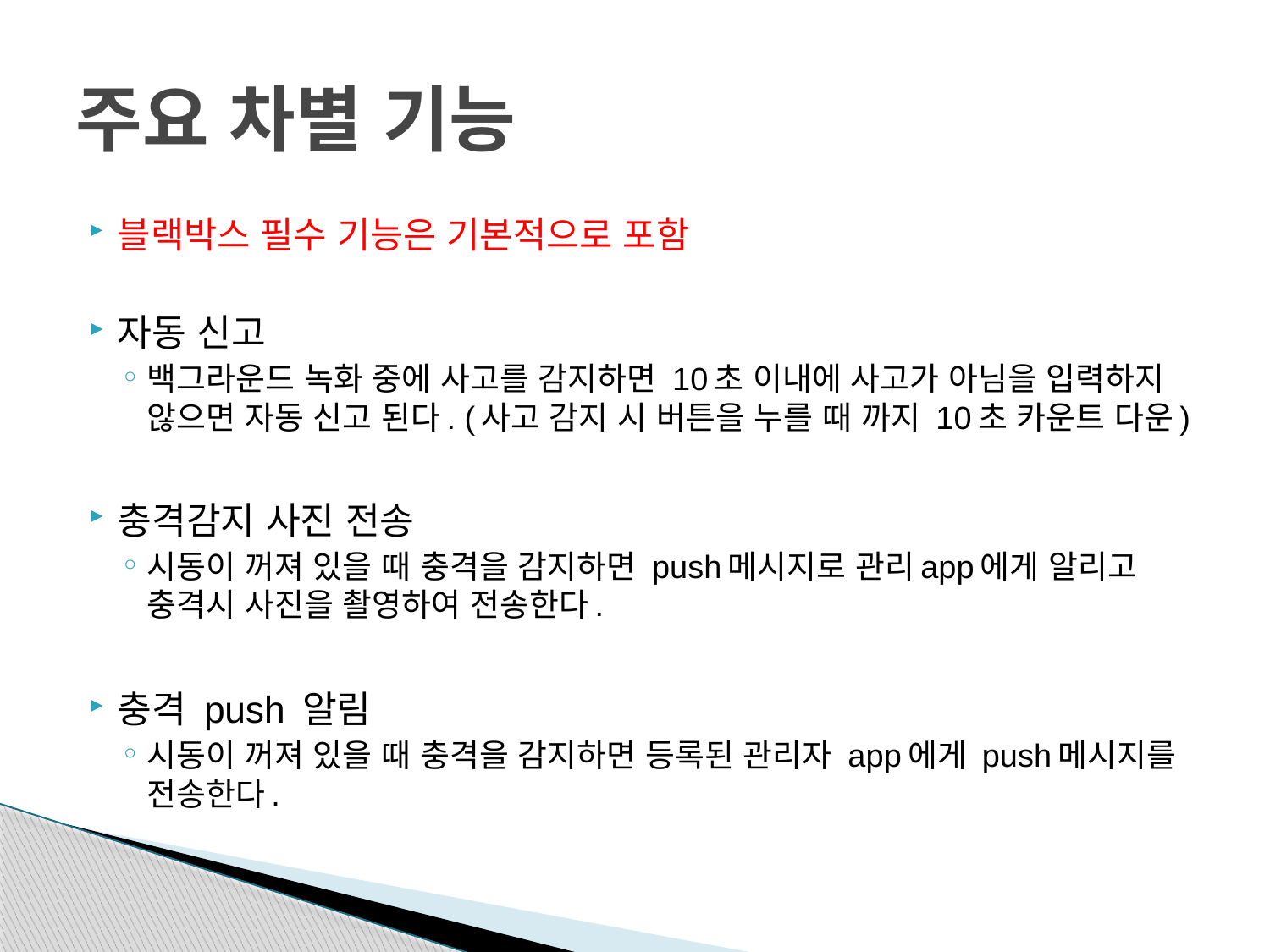

# 주요 차별 기능
블랙박스 필수 기능은 기본적으로 포함

자동 신고
백그라운드 녹화 중에 사고를 감지하면 10초 이내에 사고가 아님을 입력하지 않으면 자동 신고 된다. (사고 감지 시 버튼을 누를 때 까지 10초 카운트 다운)

충격감지 사진 전송
시동이 꺼져 있을 때 충격을 감지하면 push메시지로 관리app에게 알리고 충격시 사진을 촬영하여 전송한다.

충격 push 알림
시동이 꺼져 있을 때 충격을 감지하면 등록된 관리자 app에게 push메시지를 전송한다.